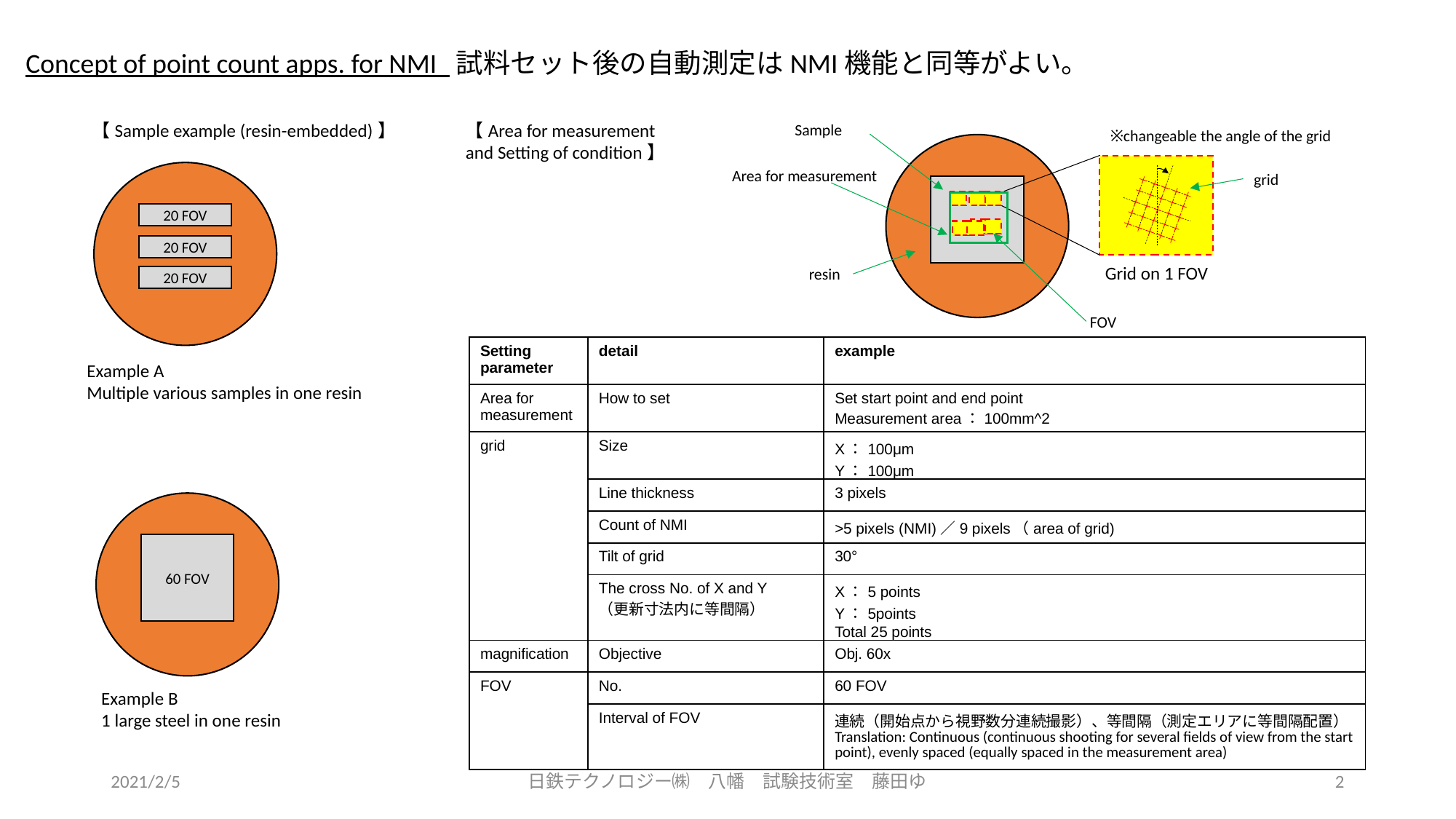

Concept of point count apps. for NMI  試料セット後の自動測定はNMI機能と同等がよい。
【Sample example (resin-embedded)】
【Area for measurement
and Setting of condition】
Sample
※changeable the angle of the grid

Area for measurement

grid

20 FOV

20 FOV
Grid on 1 FOV
resin
20 FOV
FOV
| Setting parameter | detail | example |
| --- | --- | --- |
| Area for measurement | How to set | Set start point and end point Measurement area：100mm^2 |
| grid | Size | X：100μm Y：100μm |
|  | Line thickness | 3 pixels |
|  | Count of NMI | >5 pixels (NMI)／9 pixels（area of grid) |
|  | Tilt of grid | 30° |
|  | The cross No. of X and Y （更新寸法内に等間隔） | X：5 points Y：5points Total 25 points |
| magnification | Objective | Obj. 60x |
| FOV | No. | 60 FOV |
|  | Interval of FOV | 連続（開始点から視野数分連続撮影）、等間隔（測定エリアに等間隔配置） Translation: Continuous (continuous shooting for several fields of view from the start point), evenly spaced (equally spaced in the measurement area) |
Example A
Multiple various samples in one resin

60 FOV
Example B
1 large steel in one resin
2021/2/5
日鉄テクノロジー㈱　八幡　試験技術室　藤田ゆ
2